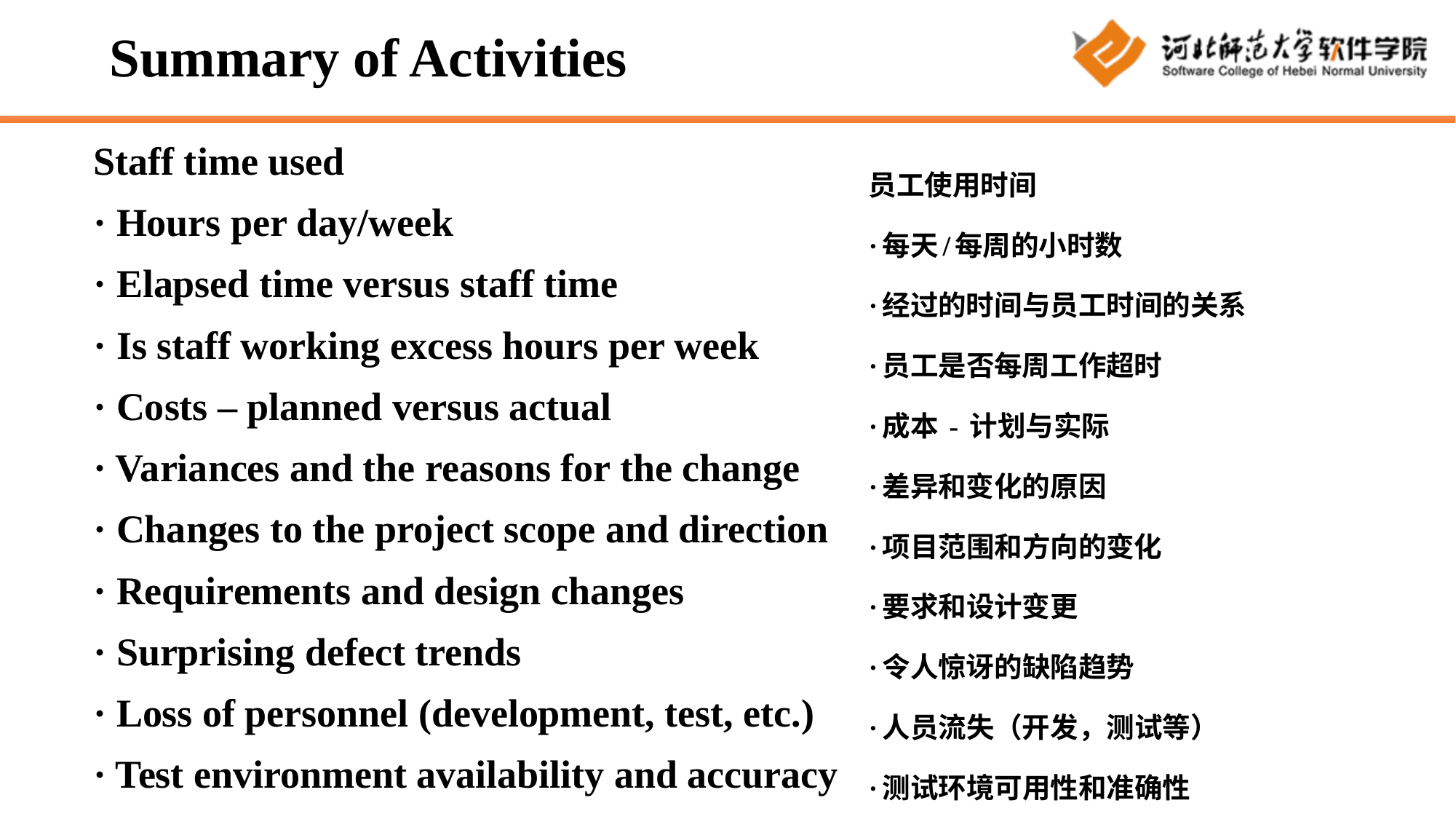

# Summary of Activities
Staff time used
· Hours per day/week
· Elapsed time versus staff time
· Is staff working excess hours per week
· Costs – planned versus actual
· Variances and the reasons for the change
· Changes to the project scope and direction
· Requirements and design changes
· Surprising defect trends
· Loss of personnel (development, test, etc.)
· Test environment availability and accuracy
员工使用时间
·每天/每周的小时数
·经过的时间与员工时间的关系
·员工是否每周工作超时
·成本 - 计划与实际
·差异和变化的原因
·项目范围和方向的变化
·要求和设计变更
·令人惊讶的缺陷趋势
·人员流失（开发，测试等）
·测试环境可用性和准确性